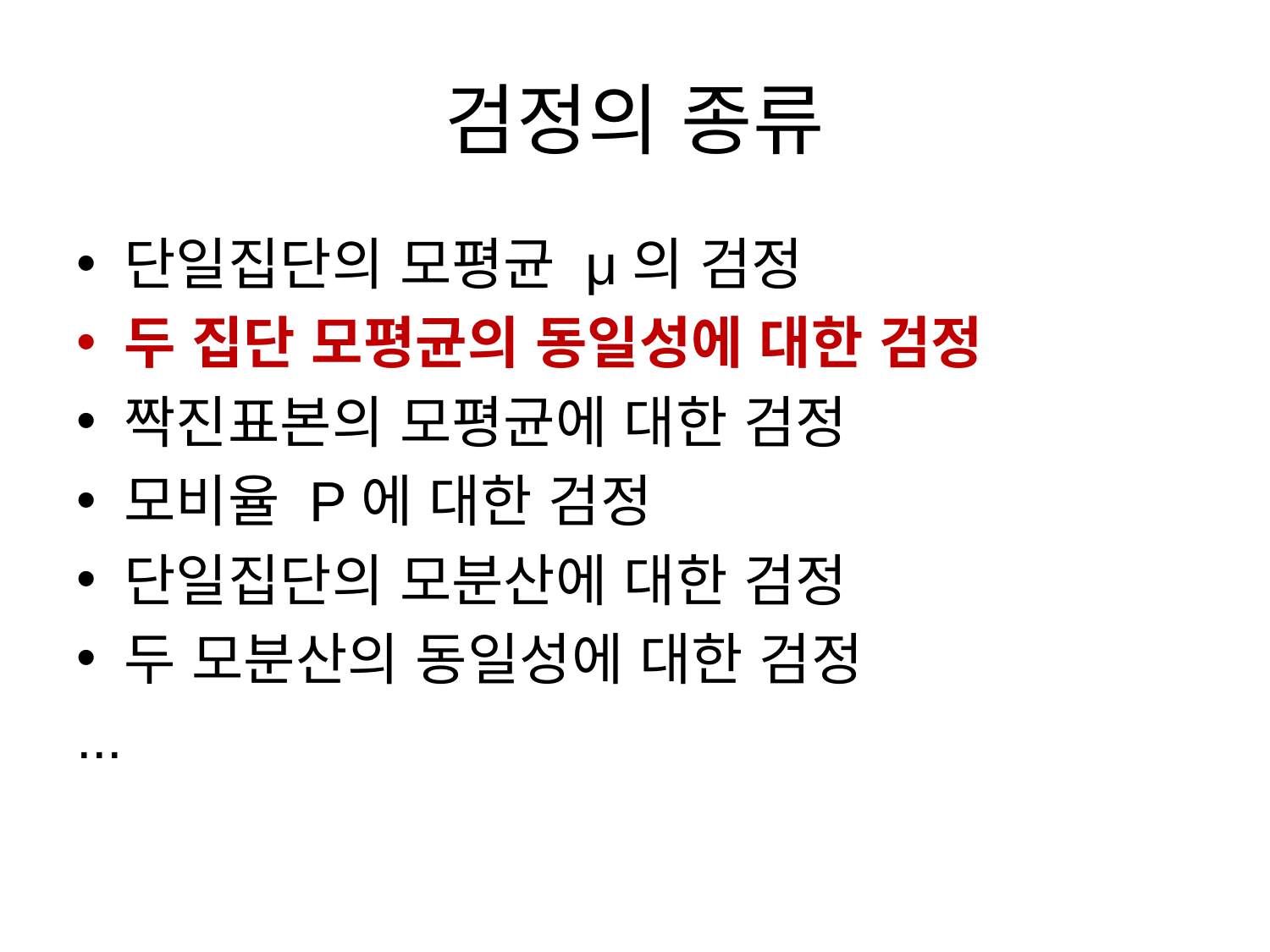

# 검정의 종류
단일집단의 모평균 μ의 검정
두 집단 모평균의 동일성에 대한 검정
짝진표본의 모평균에 대한 검정
모비율 P에 대한 검정
단일집단의 모분산에 대한 검정
두 모분산의 동일성에 대한 검정
...